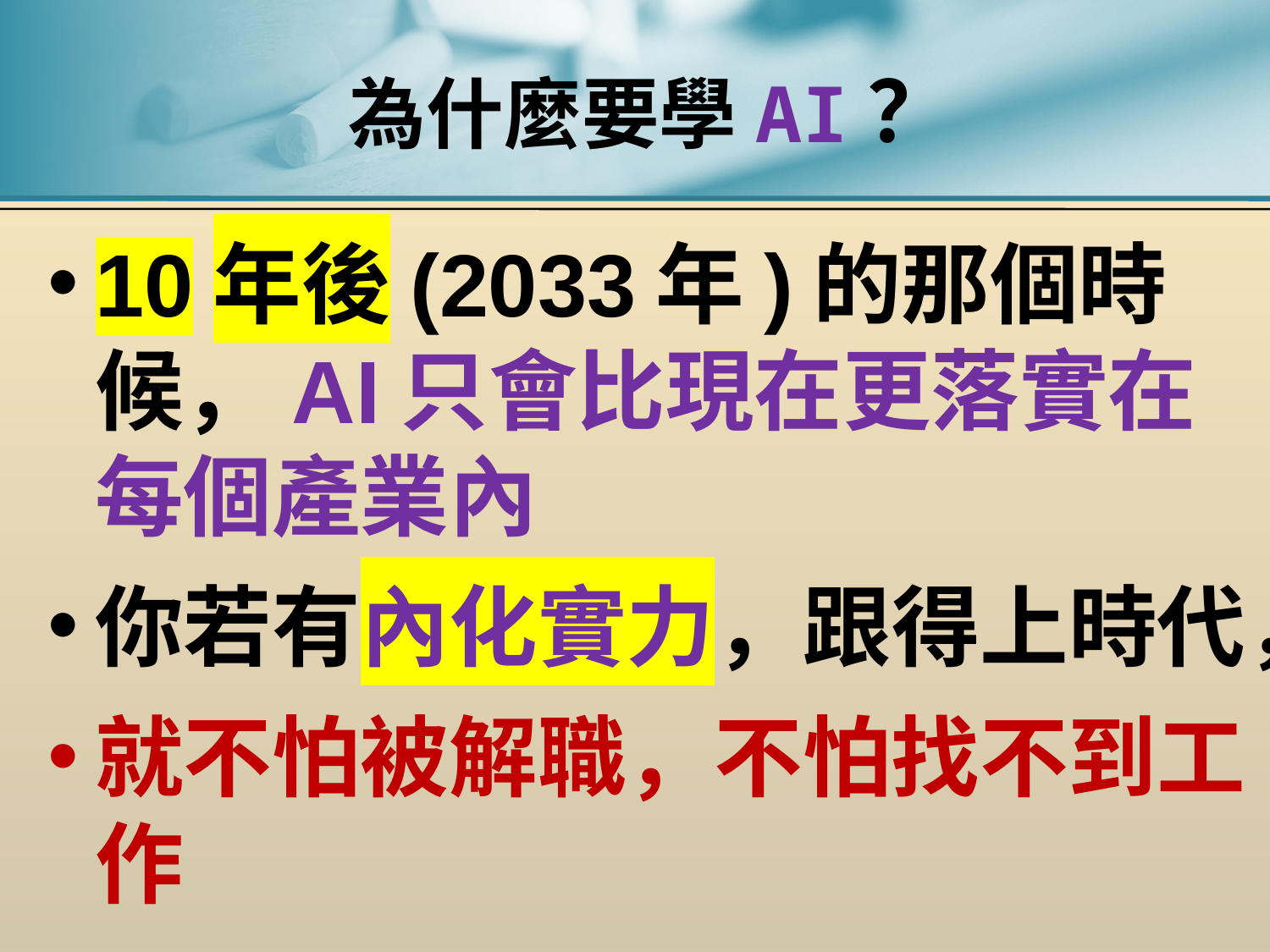

# 為什麼要學AI？
10年後(2033年)的那個時候，AI只會比現在更落實在每個產業內
你若有內化實力，跟得上時代，
就不怕被解職，不怕找不到工作